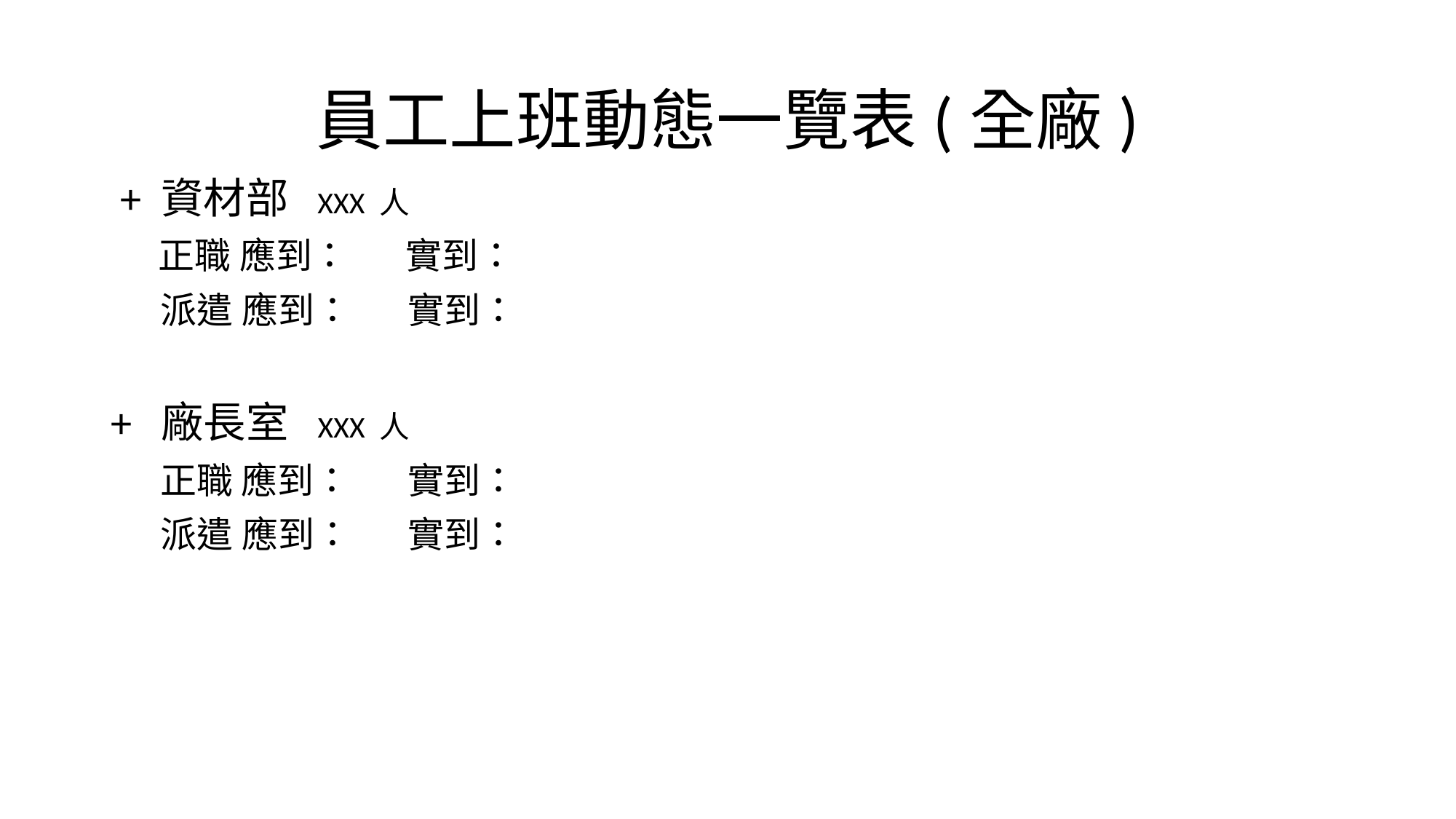

# 員工上班動態一覽表(全廠)
 + 資材部  XXX 人
      正職 應到：       實到：
     派遣 應到：       實到：

+  廠長室  XXX 人
        正職 應到：       實到：
     派遣 應到：       實到：